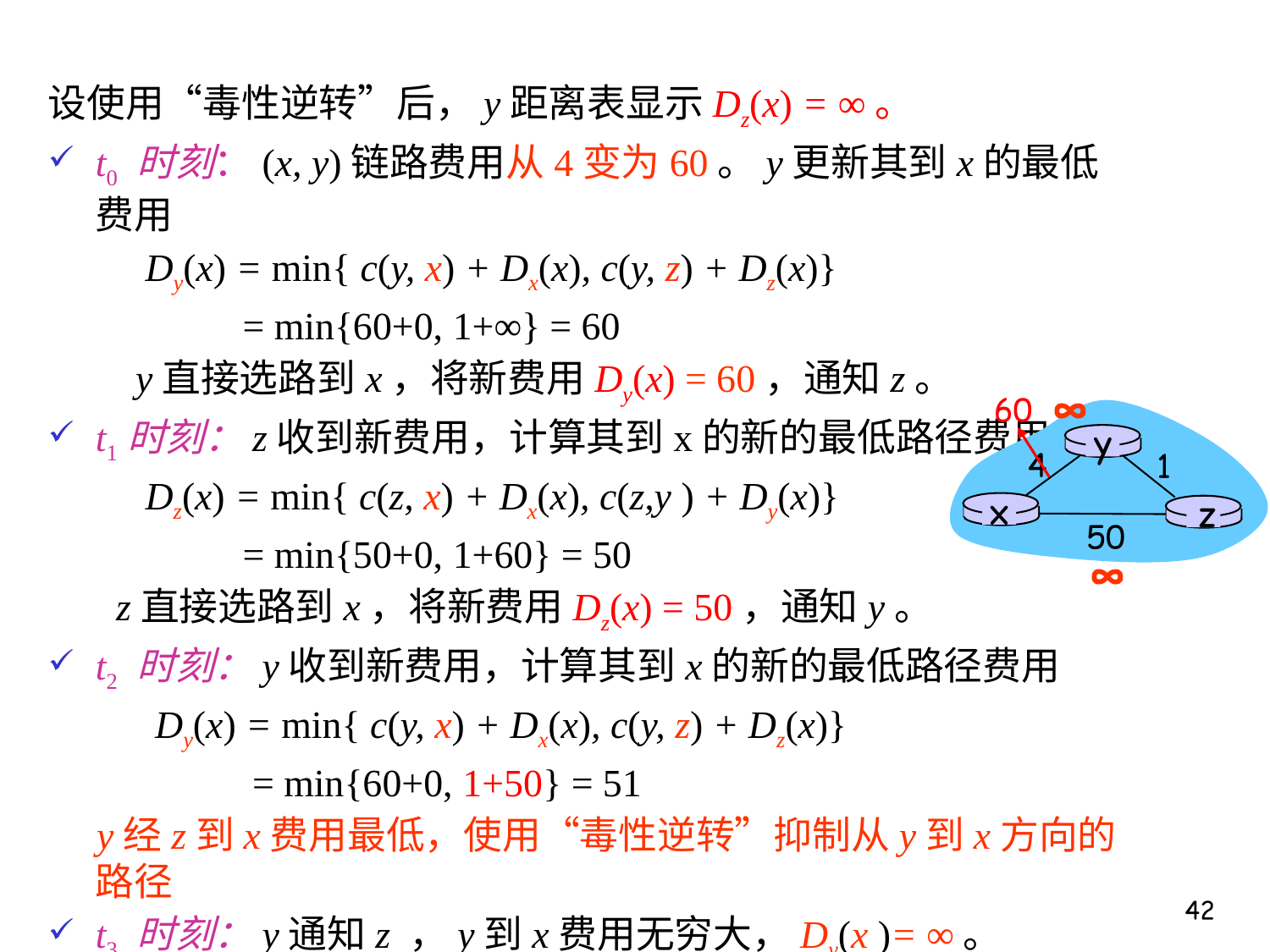

设使用“毒性逆转”后，y距离表显示Dz(x) = ∞。
t0 时刻：(x, y)链路费用从4变为60。y更新其到x的最低费用
          Dy(x) = min{ c(y, x) + Dx(x), c(y, z) + Dz(x)}
                    = min{60+0, 1+∞} = 60
         y直接选路到x，将新费用Dy(x) = 60，通知z。
t1时刻：z收到新费用，计算其到x的新的最低路径费用
          Dz(x) = min{ c(z, x) + Dx(x), c(z,y ) + Dy(x)}
                    = min{50+0, 1+60} = 50
       z直接选路到x，将新费用Dz(x) = 50，通知y。
t2 时刻：y收到新费用，计算其到x的新的最低路径费用
           Dy(x) = min{ c(y, x) + Dx(x), c(y, z) + Dz(x)}
                     = min{60+0, 1+50} = 51
     y经z到x费用最低，使用“毒性逆转”抑制从y到x方向的路径
t3 时刻：y通知z ，y到x费用无穷大，Dy(x )= ∞。
     算法静止。
∞
60

y

4
1

x

z

50

∞
42